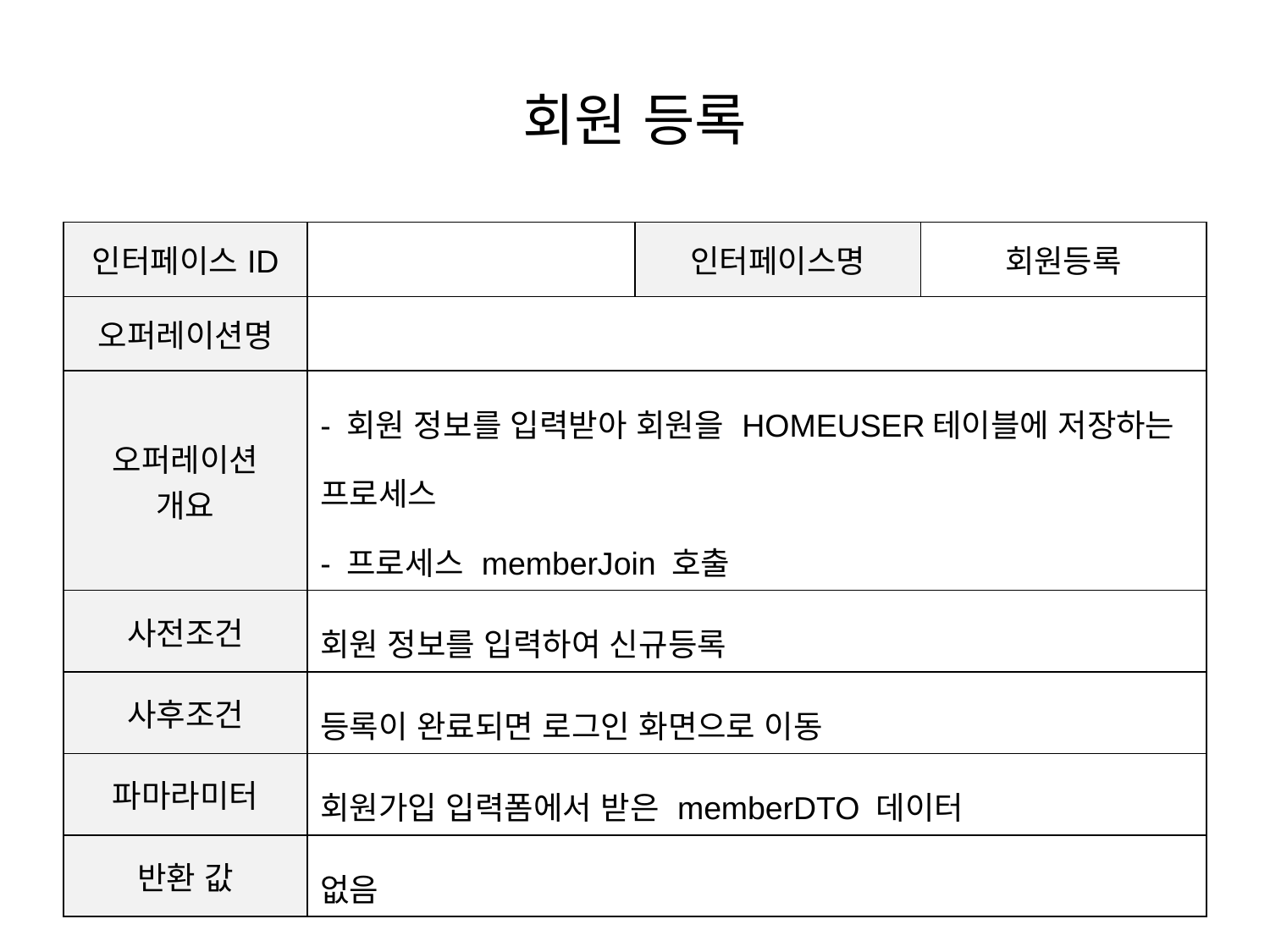

# 회원 등록
| 인터페이스ID |  | 인터페이스명 | 회원등록 |
| --- | --- | --- | --- |
| 오퍼레이션명 |  |  |  |
| 오퍼레이션 개요 | - 회원 정보를 입력받아 회원을 HOMEUSER테이블에 저장하는 프로세스 - 프로세스 memberJoin 호출 |  |  |
| 사전조건 | 회원 정보를 입력하여 신규등록 |  |  |
| 사후조건 | 등록이 완료되면 로그인 화면으로 이동 |  |  |
| 파마라미터 | 회원가입 입력폼에서 받은 memberDTO 데이터 |  |  |
| 반환 값 | 없음 |  |  |